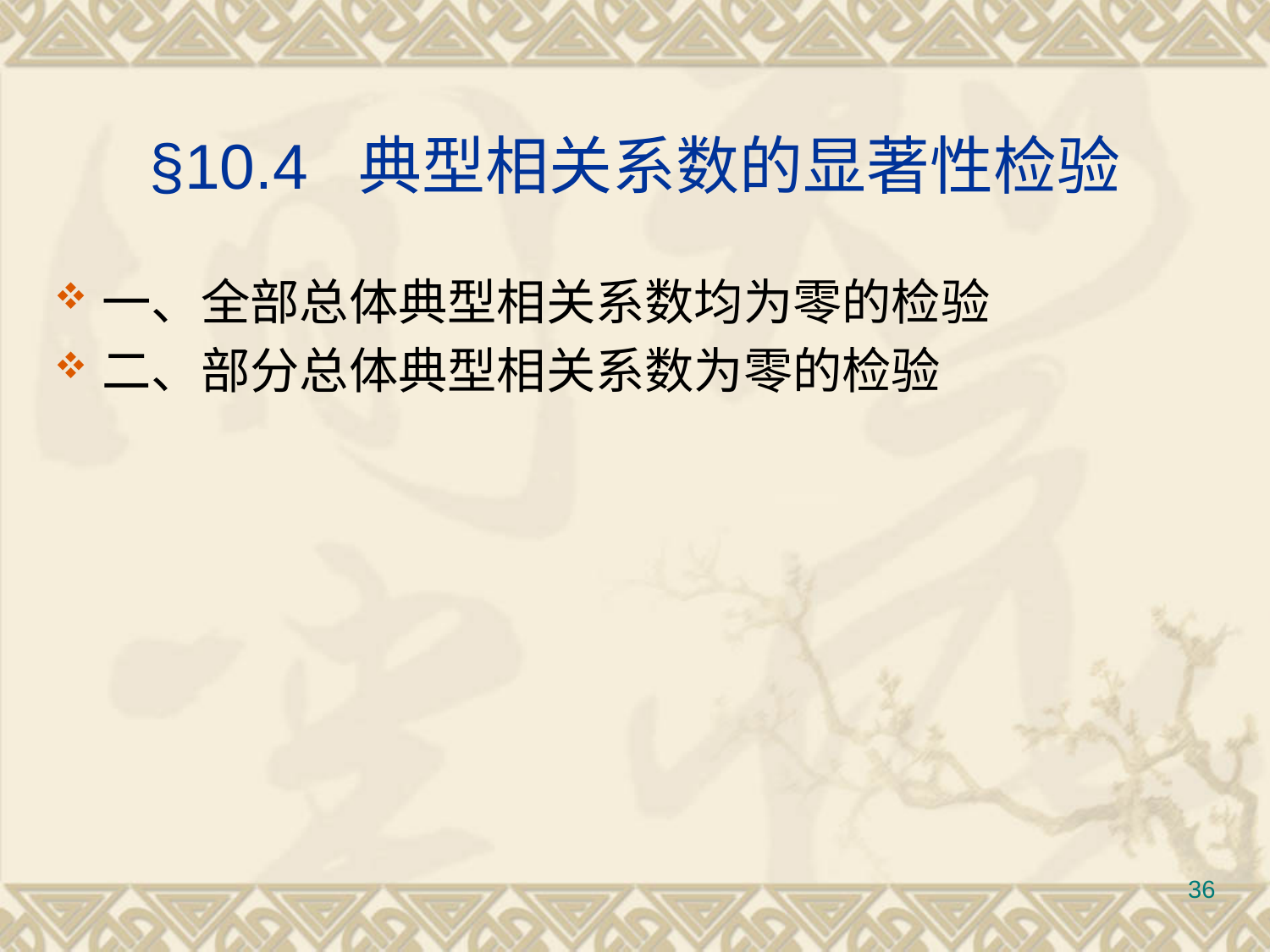

# §10.4  典型相关系数的显著性检验
一、全部总体典型相关系数均为零的检验
二、部分总体典型相关系数为零的检验
36